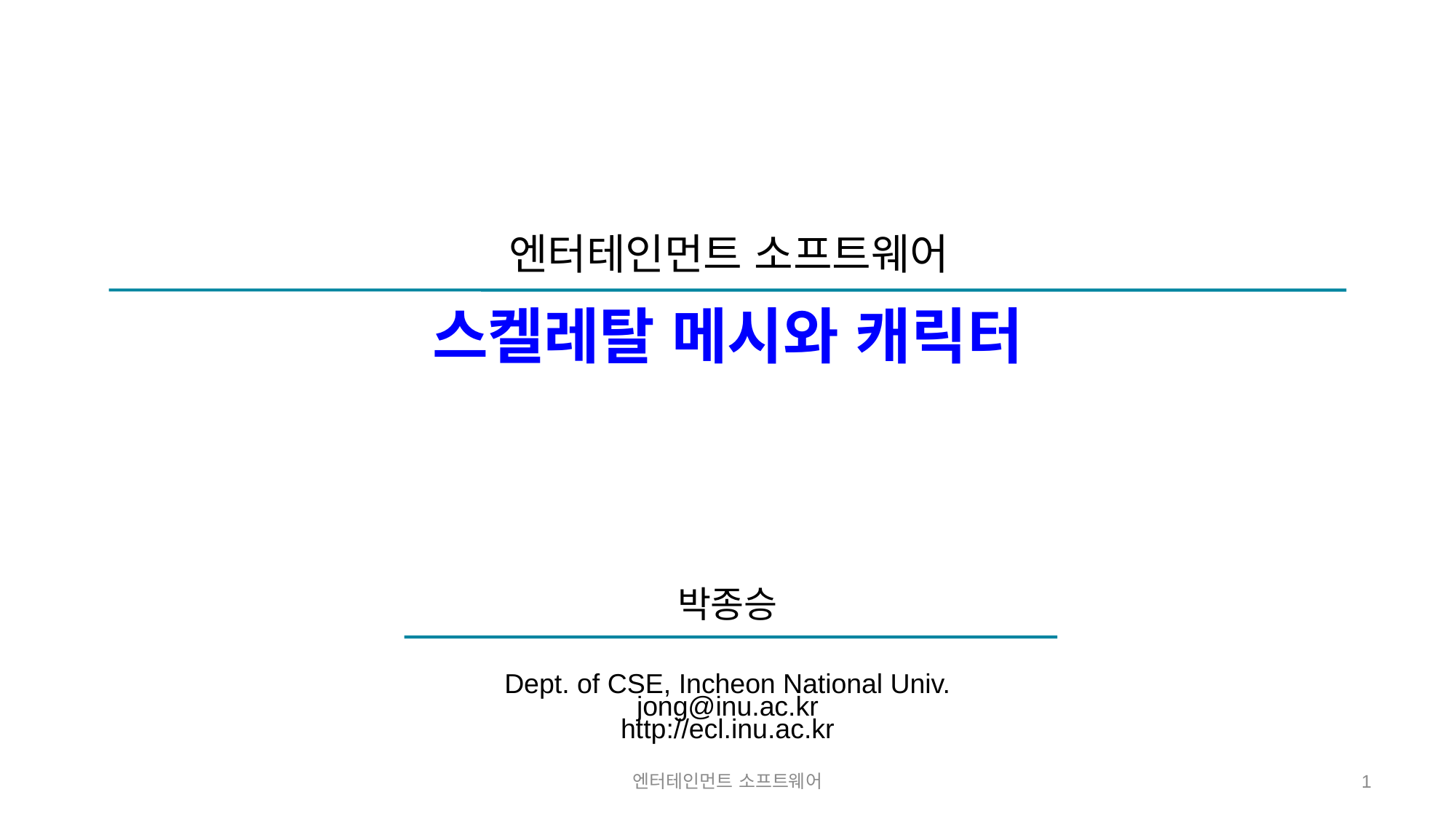

# 스켈레탈 메시와 캐릭터

엔터테인먼트 소프트웨어
1